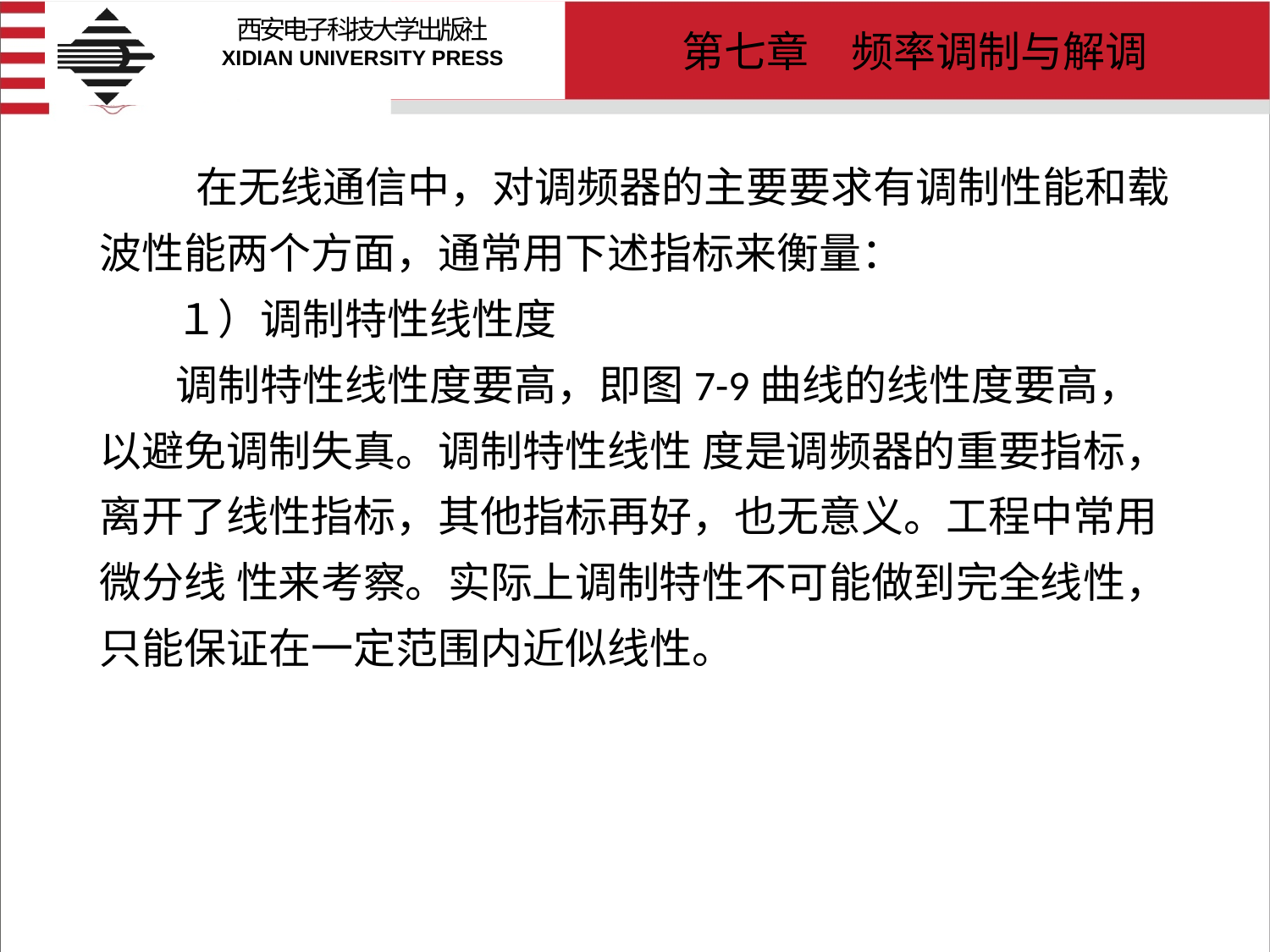

# 在无线通信中，对调频器的主要要求有调制性能和载波性能两个方面，通常用下述指标来衡量： １）调制特性线性度 调制特性线性度要高，即图7-9曲线的线性度要高，以避免调制失真。调制特性线性 度是调频器的重要指标，离开了线性指标，其他指标再好，也无意义。工程中常用微分线 性来考察。实际上调制特性不可能做到完全线性，只能保证在一定范围内近似线性。